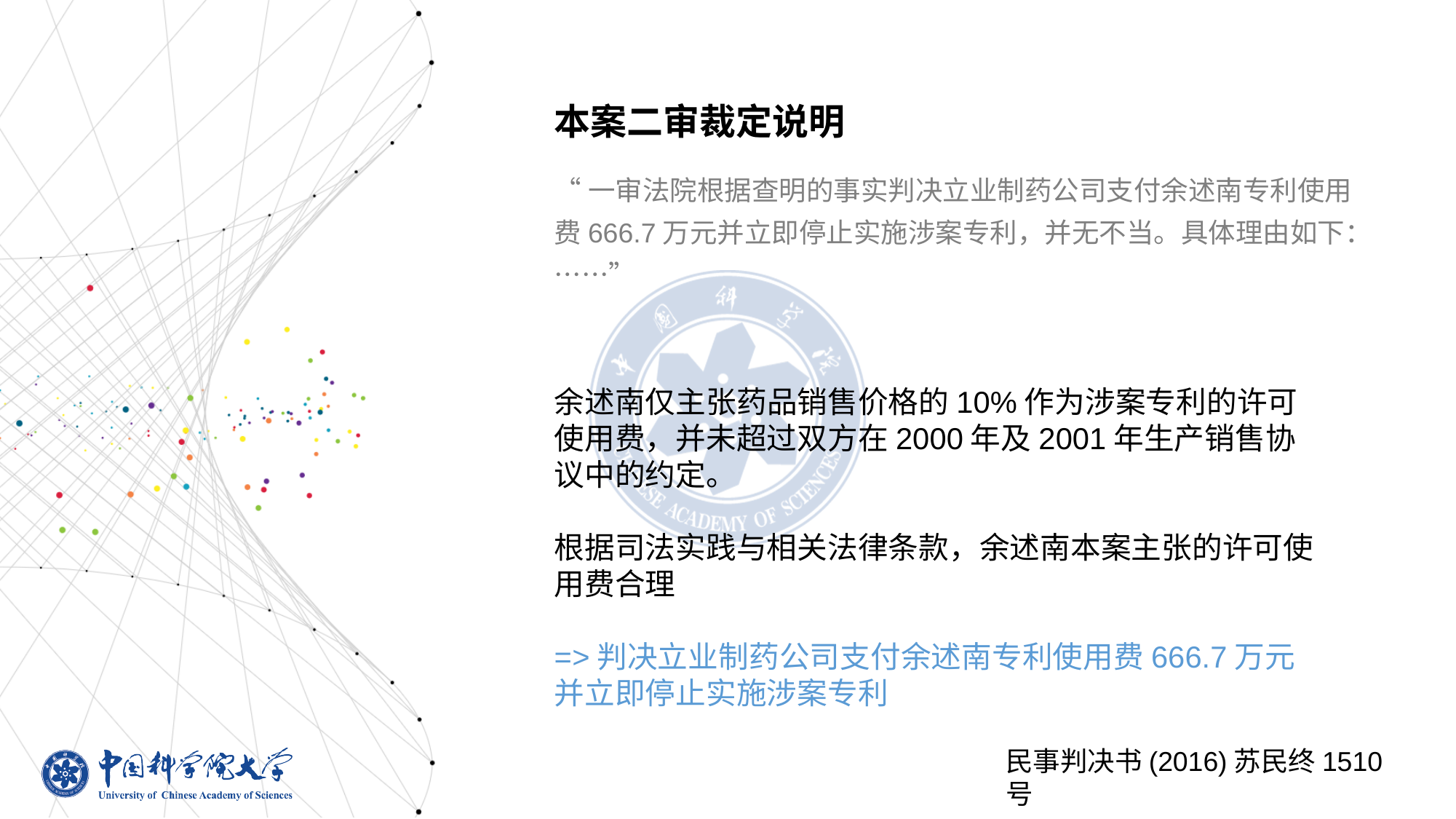

本案二审裁定说明
“一审法院根据查明的事实判决立业制药公司支付余述南专利使用费666.7万元并立即停止实施涉案专利，并无不当。具体理由如下：……”

余述南仅主张药品销售价格的10%作为涉案专利的许可使用费，并未超过双方在2000年及2001年生产销售协议中的约定。

根据司法实践与相关法律条款，余述南本案主张的许可使用费合理

=>判决立业制药公司支付余述南专利使用费666.7万元并立即停止实施涉案专利
民事判决书(2016)苏民终1510号